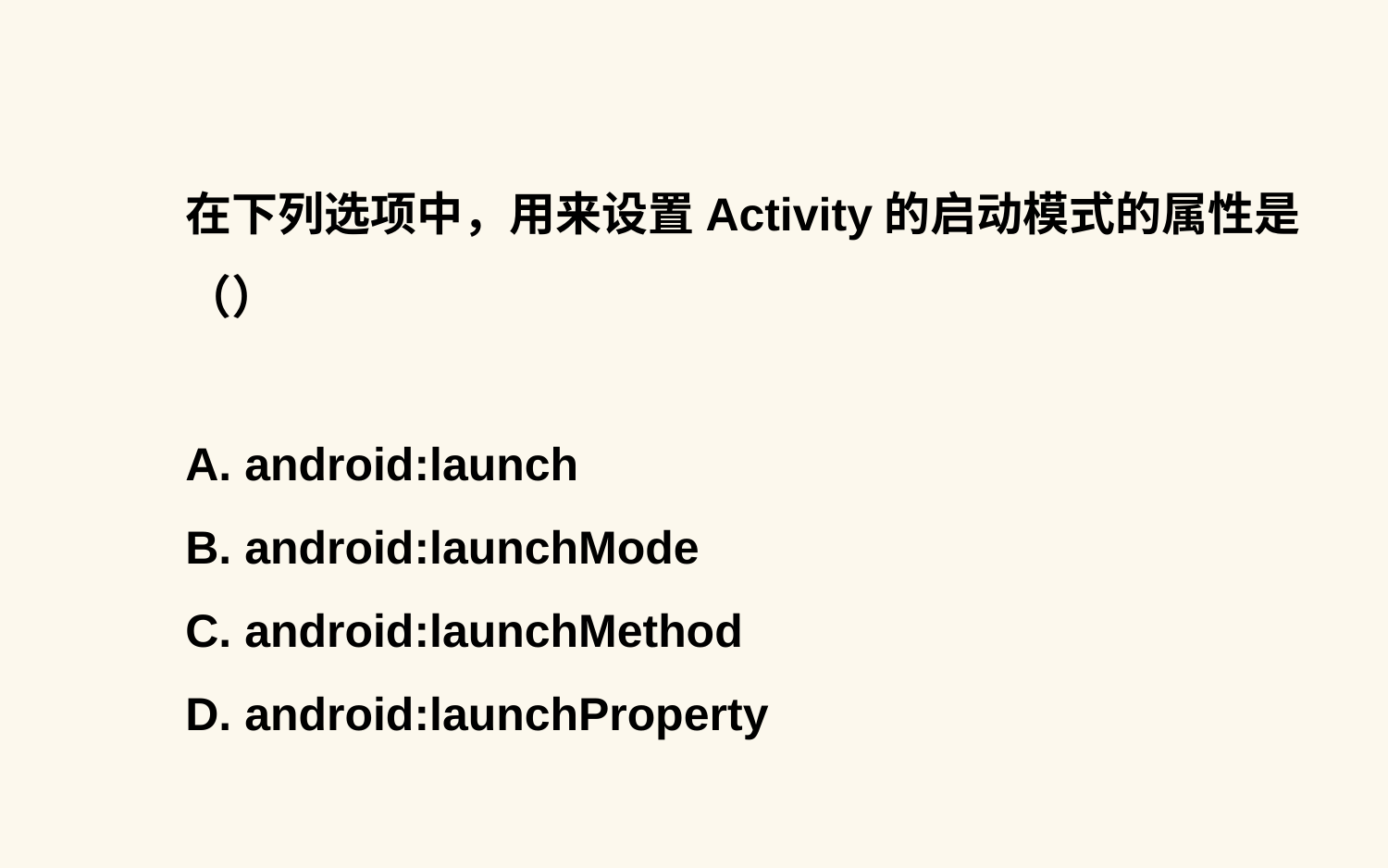

在下列选项中，用来设置Activity的启动模式的属性是（）

A. android:launch
B. android:launchMode
C. android:launchMethod
D. android:launchProperty